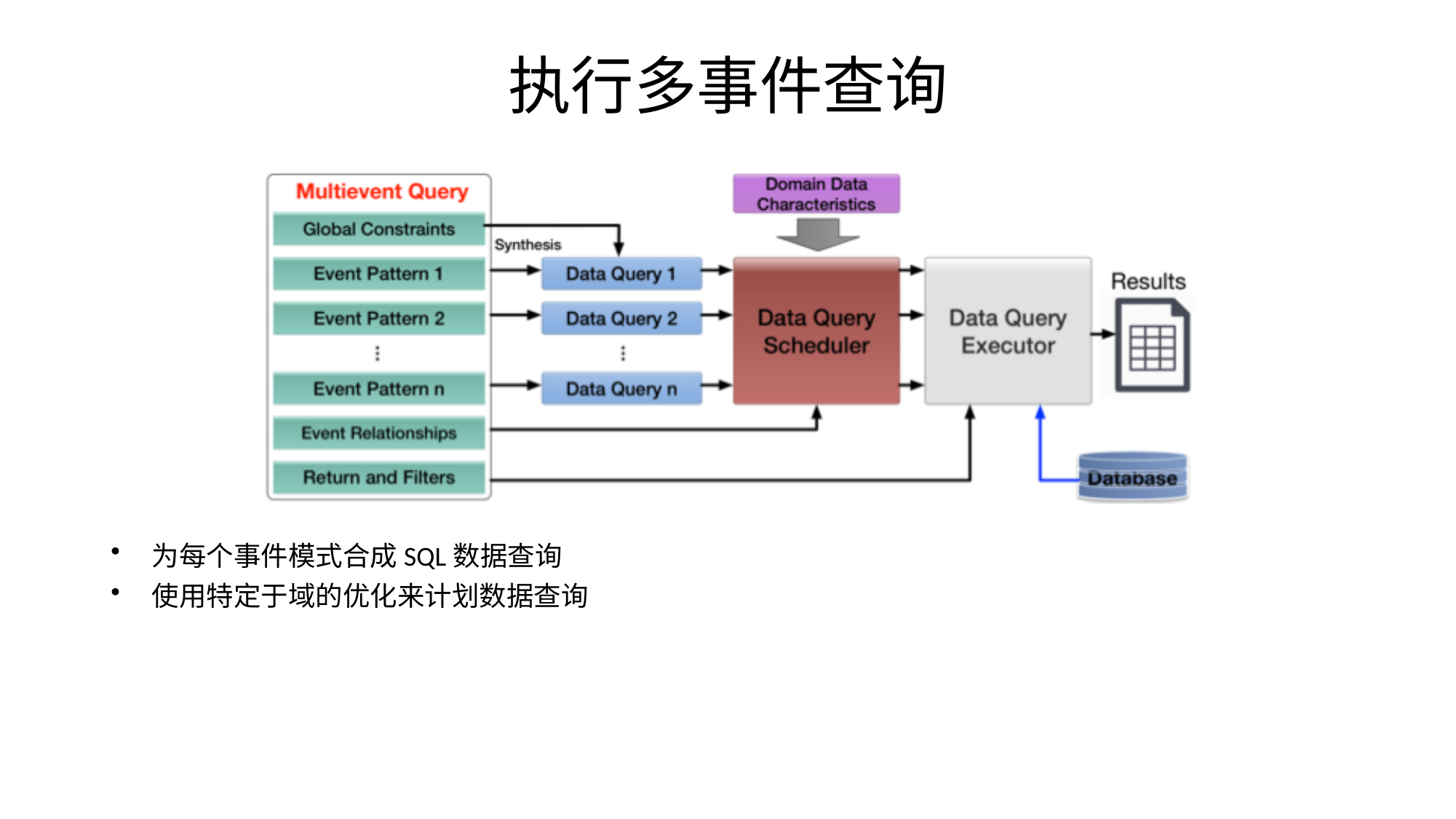

# 执行多事件查询

为每个事件模式合成SQL数据查询
使用特定于域的优化来计划数据查询